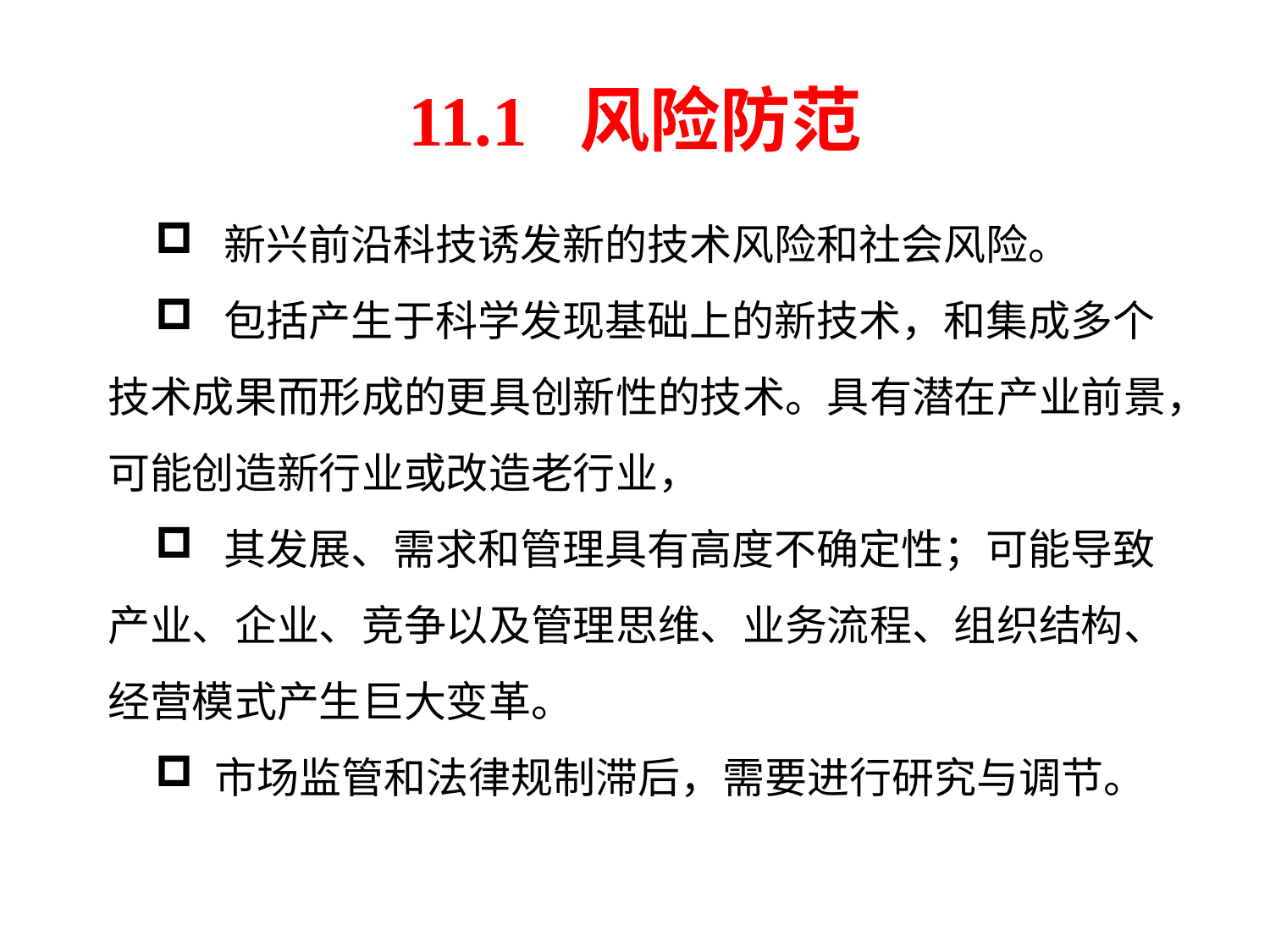

11.1  风险防范
  新兴前沿科技诱发新的技术风险和社会风险。
  包括产生于科学发现基础上的新技术，和集成多个技术成果而形成的更具创新性的技术。具有潜在产业前景，可能创造新行业或改造老行业，
  其发展、需求和管理具有高度不确定性；可能导致产业、企业、竞争以及管理思维、业务流程、组织结构、经营模式产生巨大变革。
 市场监管和法律规制滞后，需要进行研究与调节。